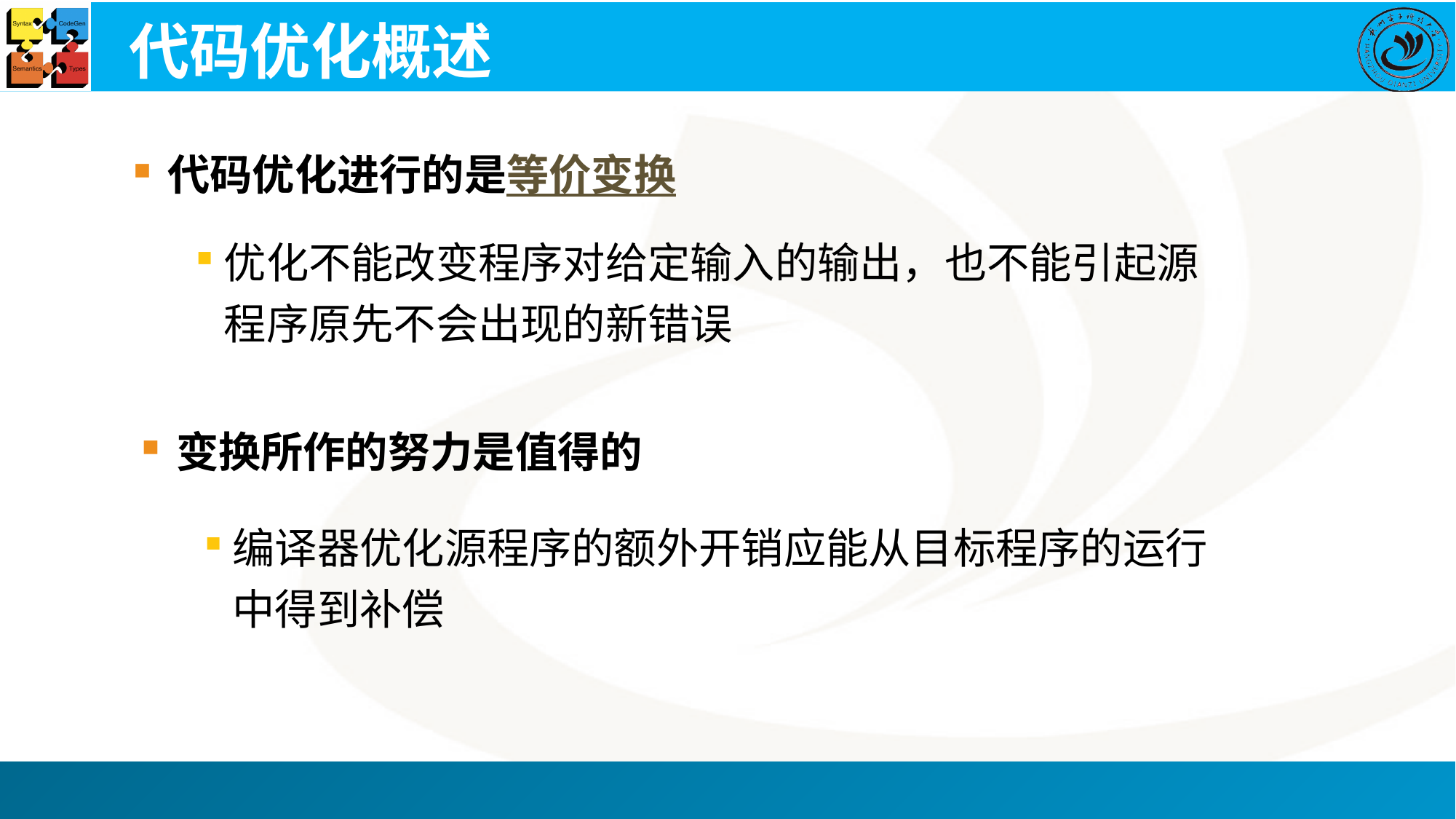

# 代码优化概述
代码优化进行的是等价变换
优化不能改变程序对给定输入的输出，也不能引起源程序原先不会出现的新错误
变换所作的努力是值得的
编译器优化源程序的额外开销应能从目标程序的运行中得到补偿
4